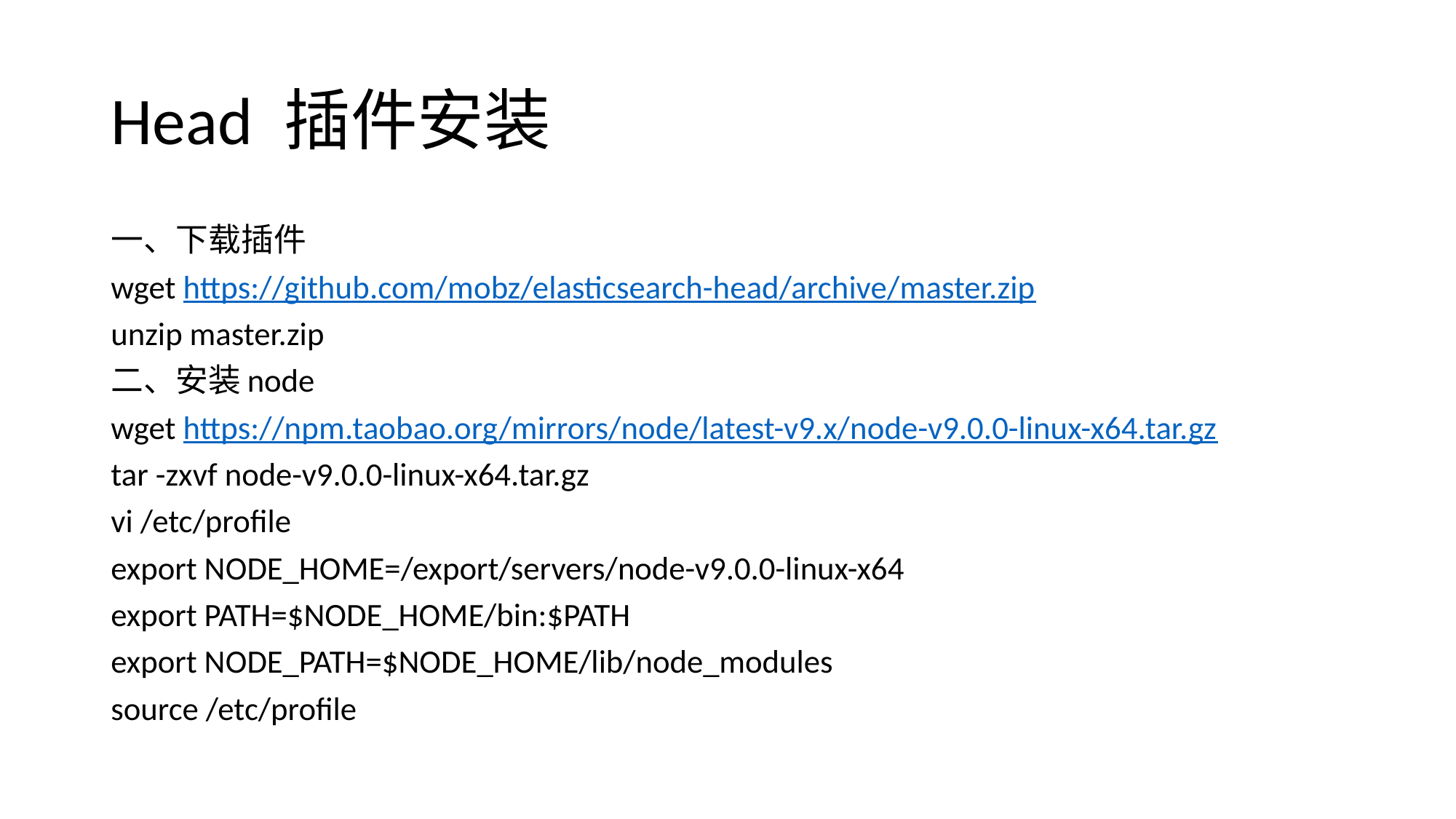

# Head 插件安装
一、下载插件
wget https://github.com/mobz/elasticsearch-head/archive/master.zip
unzip master.zip
二、安装node
wget https://npm.taobao.org/mirrors/node/latest-v9.x/node-v9.0.0-linux-x64.tar.gz
tar -zxvf node-v9.0.0-linux-x64.tar.gz
vi /etc/profile
export NODE_HOME=/export/servers/node-v9.0.0-linux-x64
export PATH=$NODE_HOME/bin:$PATH
export NODE_PATH=$NODE_HOME/lib/node_modules
source /etc/profile